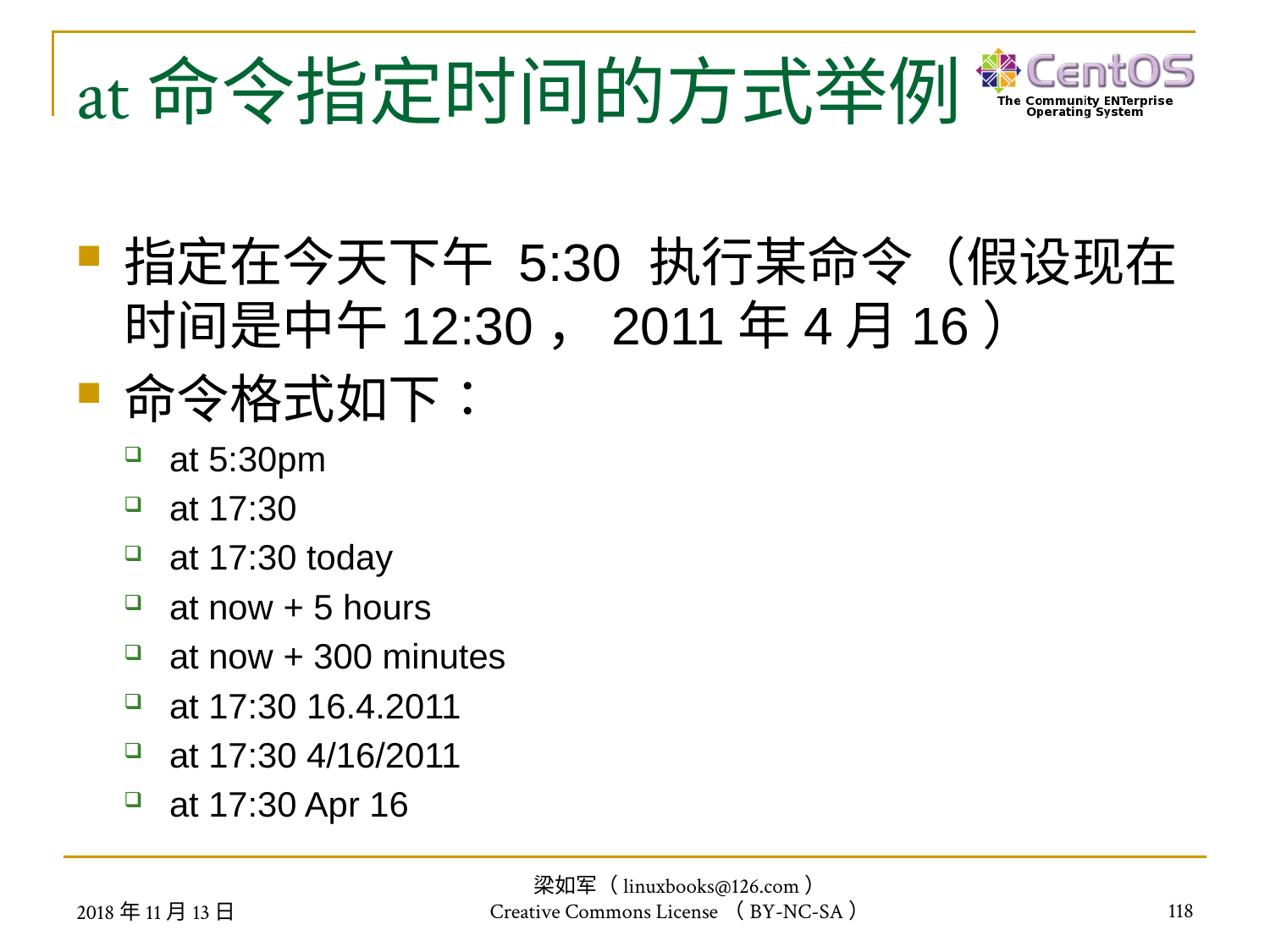

# at命令指定时间的方式举例
指定在今天下午 5:30 执行某命令（假设现在时间是中午12:30，2011年4月16）
命令格式如下∶
at 5:30pm
at 17:30
at 17:30 today
at now + 5 hours
at now + 300 minutes
at 17:30 16.4.2011
at 17:30 4/16/2011
at 17:30 Apr 16
梁如军（linuxbooks@126.com）
Creative Commons License（BY-NC-SA）
2018年11月13日
118